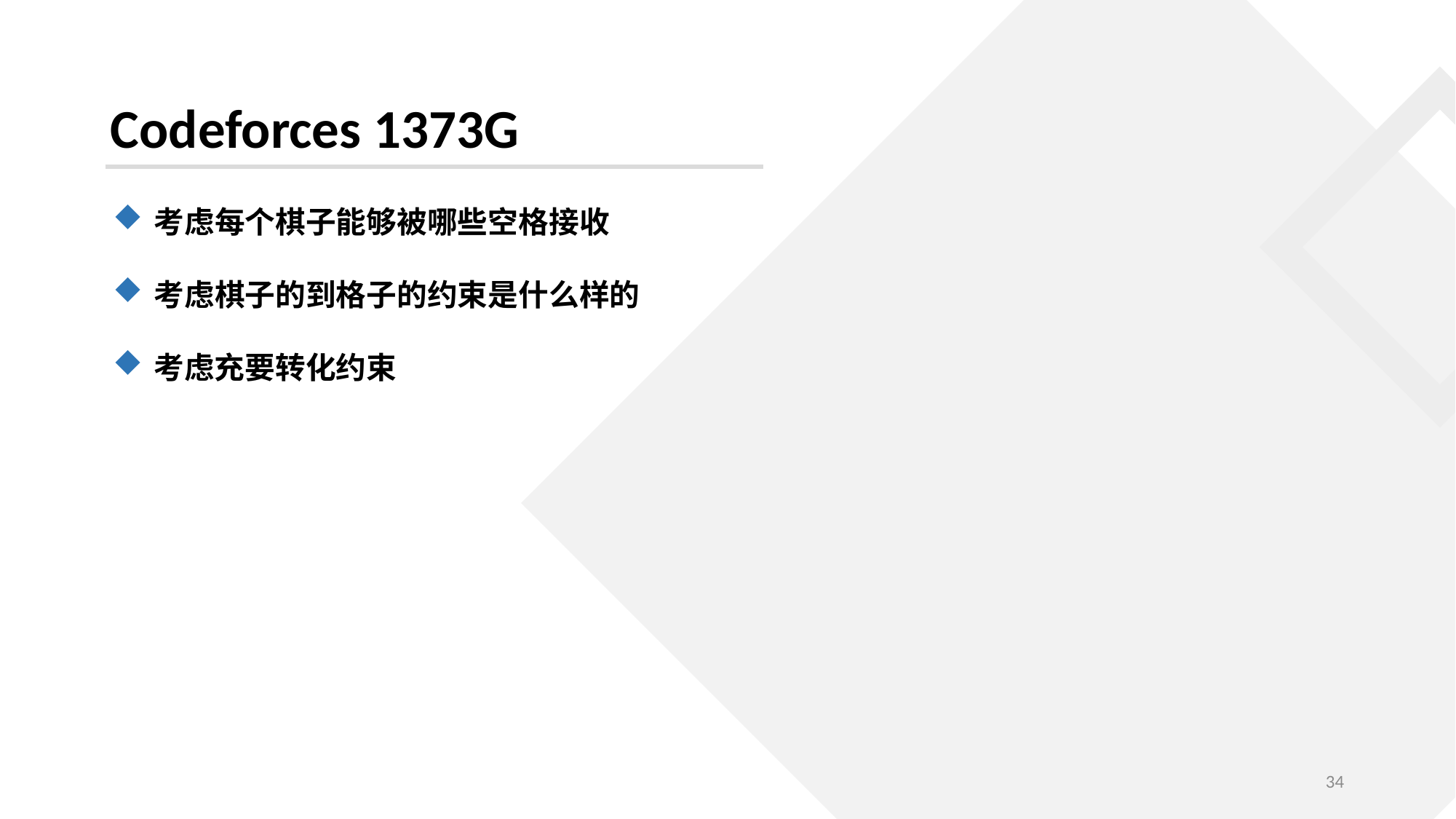

Codeforces 1373G
考虑每个棋子能够被哪些空格接收

考虑棋子的到格子的约束是什么样的

考虑充要转化约束
34